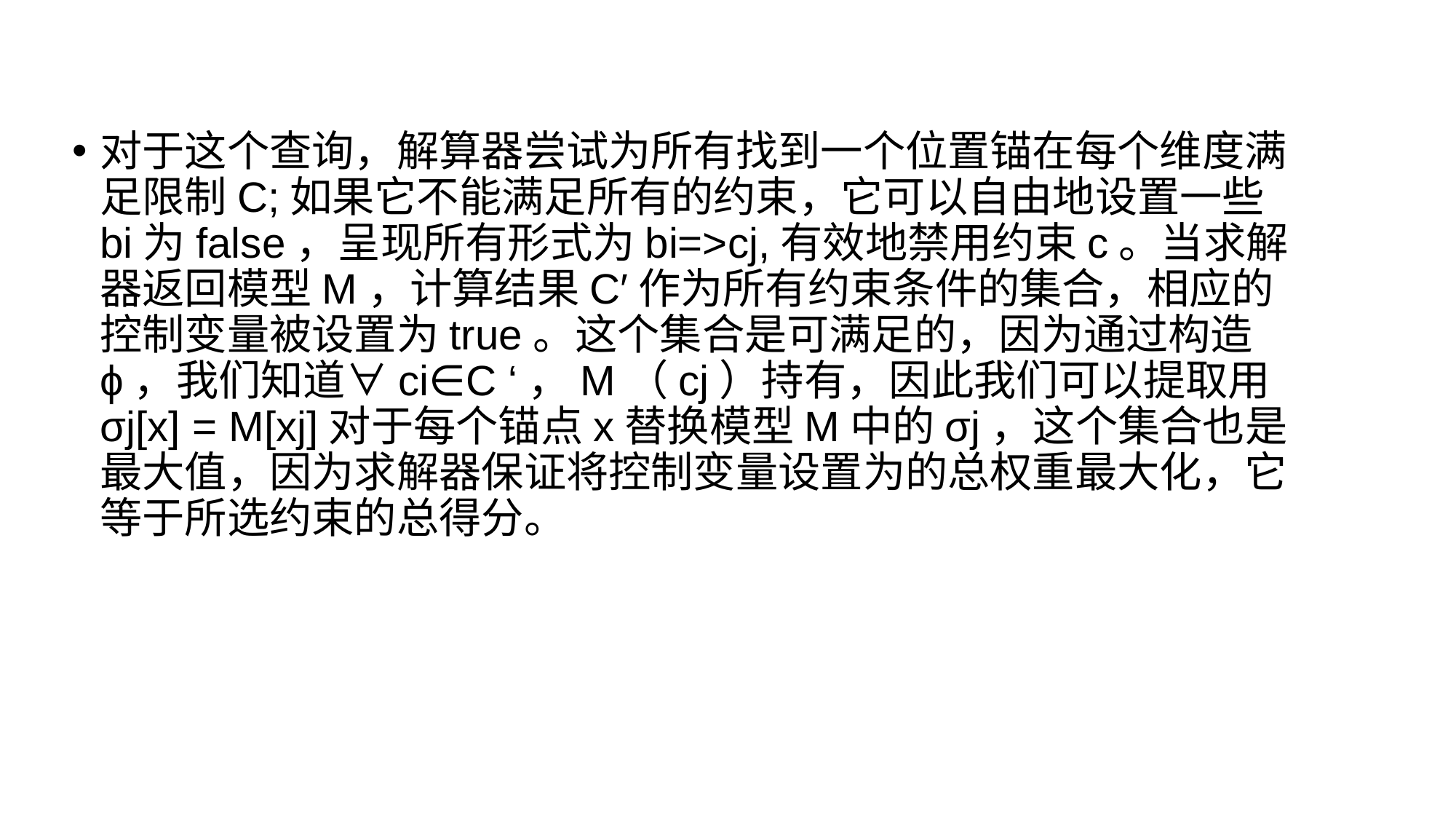

对于这个查询，解算器尝试为所有找到一个位置锚在每个维度满足限制C;如果它不能满足所有的约束，它可以自由地设置一些bi为false，呈现所有形式为bi=>cj,有效地禁用约束c。当求解器返回模型M，计算结果C′作为所有约束条件的集合，相应的控制变量被设置为true。这个集合是可满足的，因为通过构造ϕ，我们知道∀ci∈C ‘，M（cj）持有，因此我们可以提取用σj[x] = M[xj]对于每个锚点x替换模型M中的σj，这个集合也是最大值，因为求解器保证将控制变量设置为的总权重最大化，它等于所选约束的总得分。